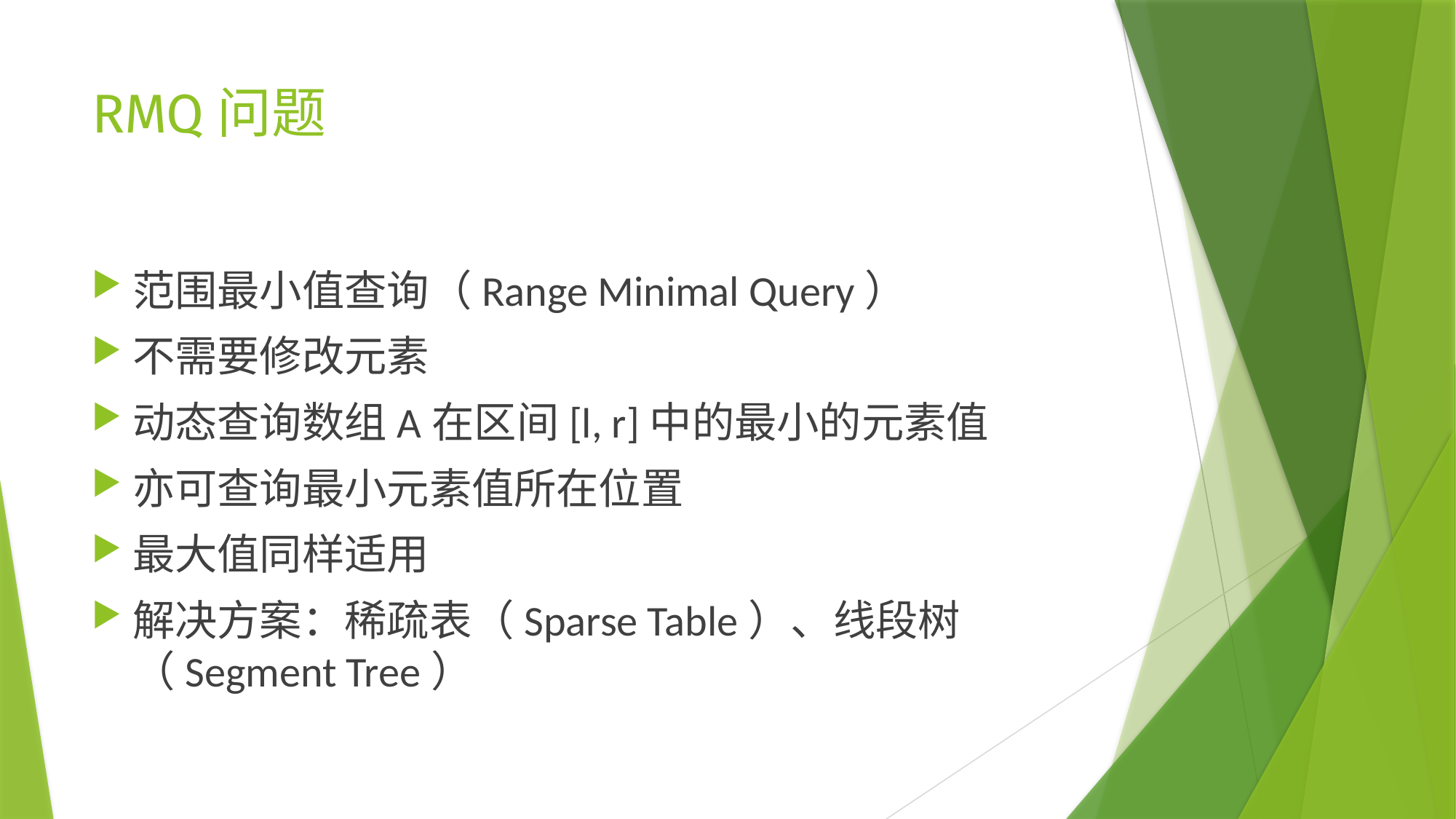

# RMQ问题
范围最小值查询（Range Minimal Query）
不需要修改元素
动态查询数组A在区间[l, r]中的最小的元素值
亦可查询最小元素值所在位置
最大值同样适用
解决方案：稀疏表（Sparse Table）、线段树（Segment Tree）